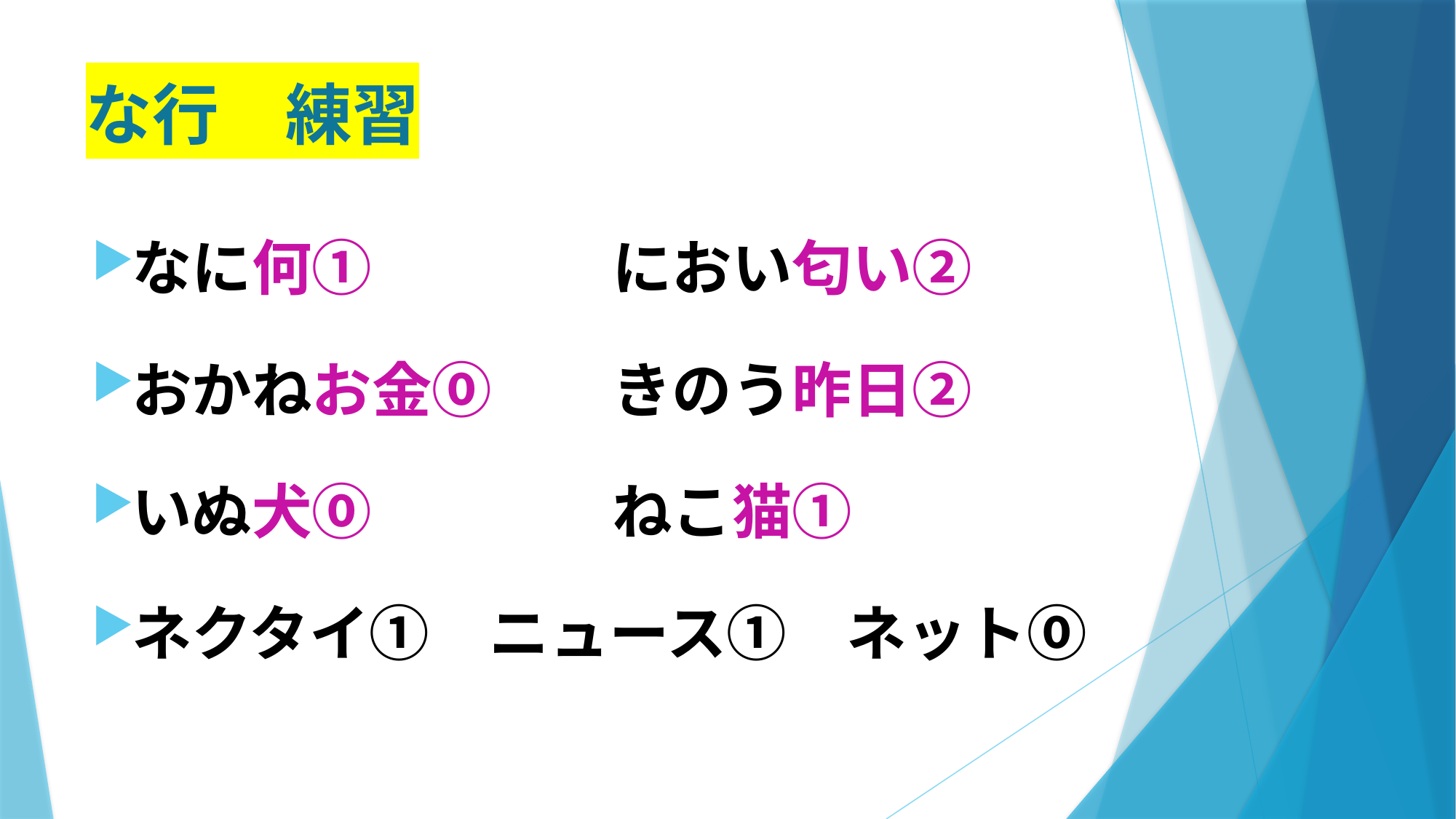

# な行　練習
なに何①　　　　におい匂い②
おかねお金⓪　　きのう昨日②
いぬ犬⓪　　　　ねこ猫①
ネクタイ①　ニュース①　ネット⓪